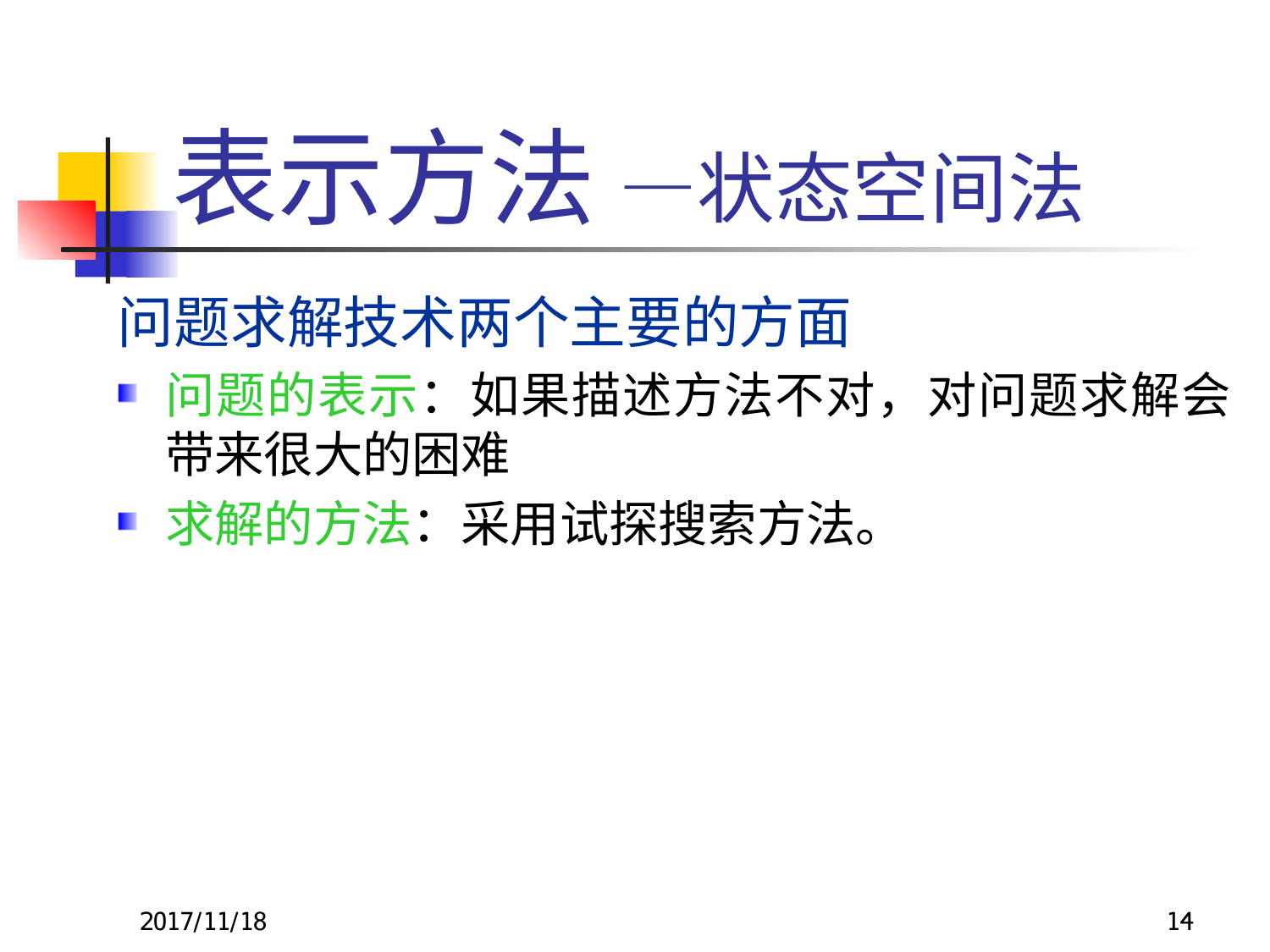

# 表示方法 —状态空间法
问题求解技术两个主要的方面
问题的表示：如果描述方法不对，对问题求解会带来很大的困难
求解的方法：采用试探搜索方法。
2017/11/18
14